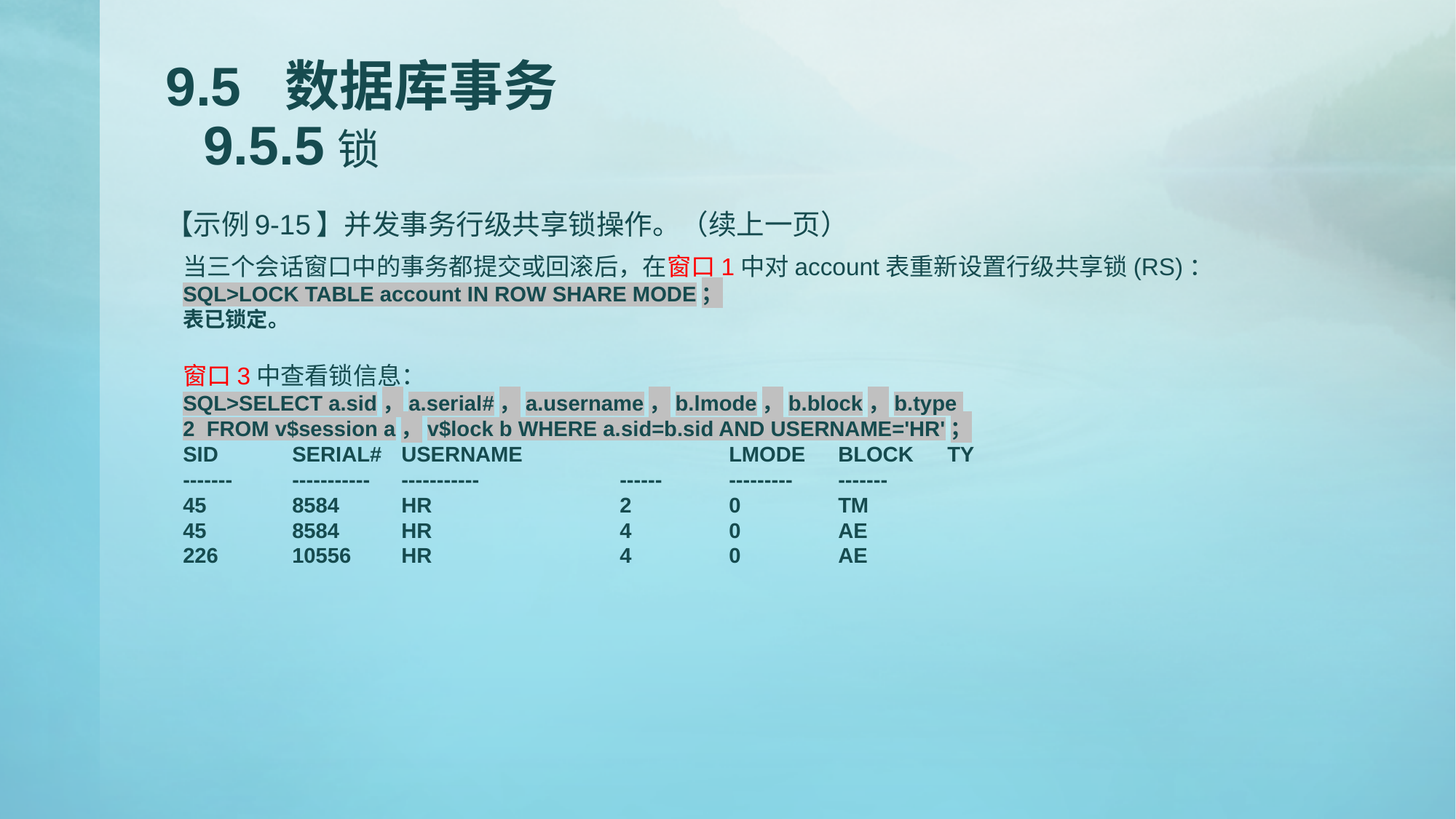

# 9.5  数据库事务 9.5.5锁
【示例9-15】并发事务行级共享锁操作。（续上一页）
当三个会话窗口中的事务都提交或回滚后，在窗口1中对account表重新设置行级共享锁(RS)：
SQL>LOCK TABLE account IN ROW SHARE MODE；
表已锁定。

窗口3中查看锁信息：
SQL>SELECT a.sid，a.serial#，a.username，b.lmode，b.block，b.type
2  FROM v$session a，v$lock b WHERE a.sid=b.sid AND USERNAME='HR'；
SID	SERIAL#	USERNAME		LMODE	BLOCK	TY
-------	-----------	-----------		------	---------	-------
45	8584	HR		2	0	TM
45	8584	HR		4	0	AE
226	10556	HR		4	0	AE